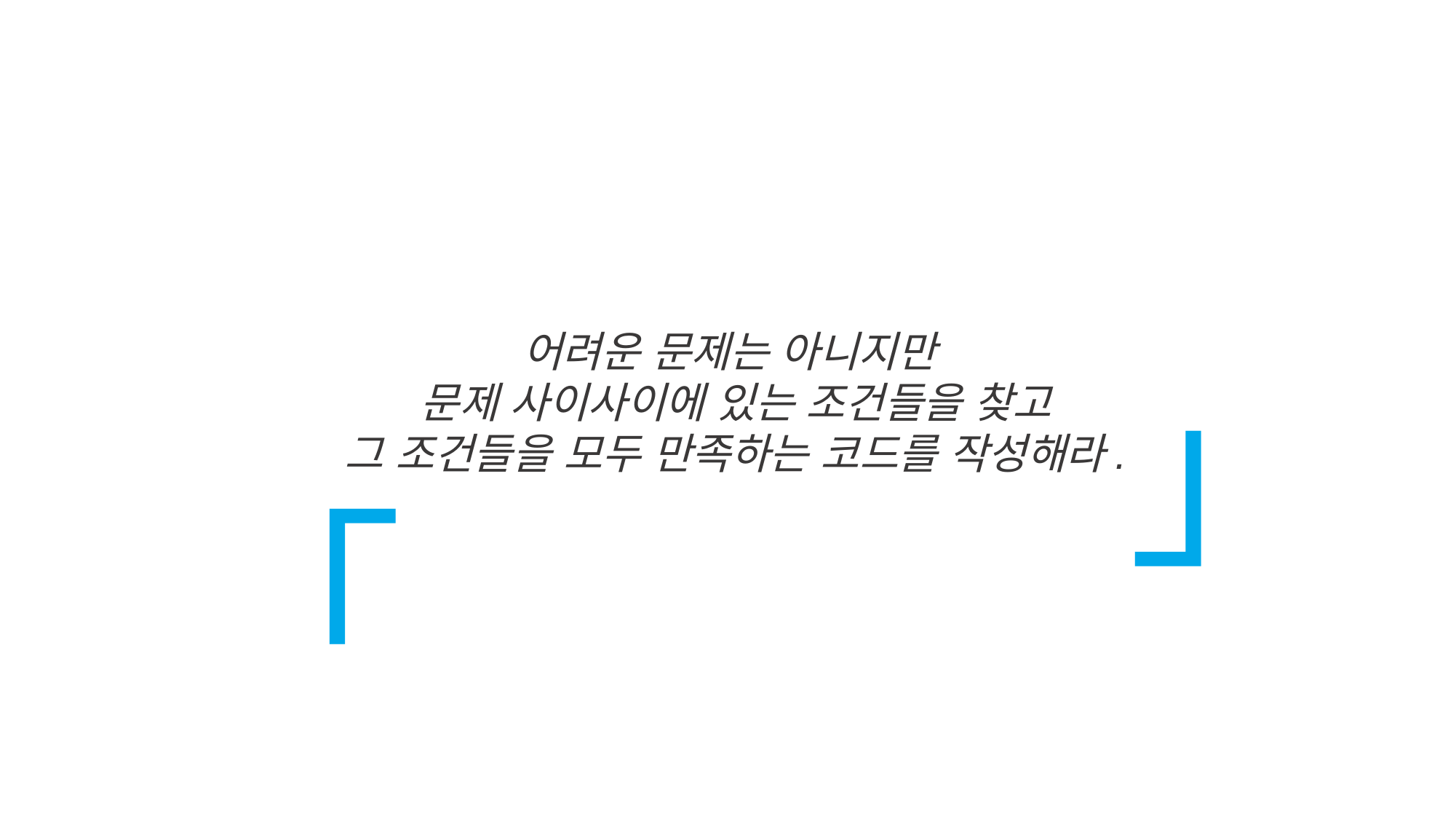

「
」
어려운 문제는 아니지만
문제 사이사이에 있는 조건들을 찾고
그 조건들을 모두 만족하는 코드를 작성해라.